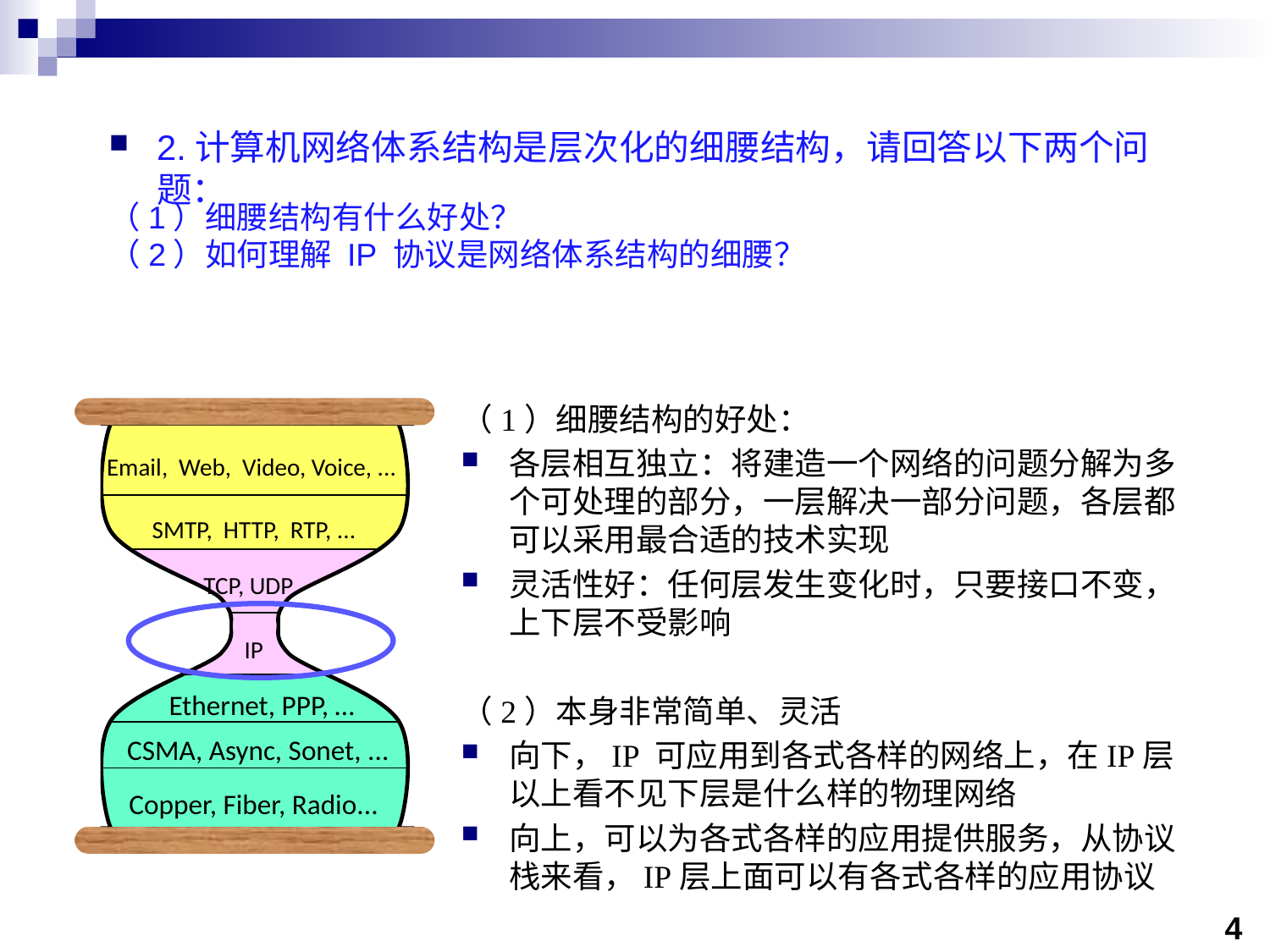

2.计算机网络体系结构是层次化的细腰结构，请回答以下两个问题：

（1）细腰结构有什么好处？
（2）如何理解 IP 协议是网络体系结构的细腰？
（1）细腰结构的好处：
各层相互独立：将建造一个网络的问题分解为多个可处理的部分，一层解决一部分问题，各层都可以采用最合适的技术实现
灵活性好：任何层发生变化时，只要接口不变，上下层不受影响

（2）本身非常简单、灵活
向下，IP 可应用到各式各样的网络上，在IP层以上看不见下层是什么样的物理网络
向上，可以为各式各样的应用提供服务，从协议栈来看，IP层上面可以有各式各样的应用协议

IP

Email,  Web,  Video, Voice, ...
SMTP,  HTTP,  RTP, ...
TCP, UDP
 Ethernet, PPP, …
CSMA, Async, Sonet, ...
Copper, Fiber, Radio...

4